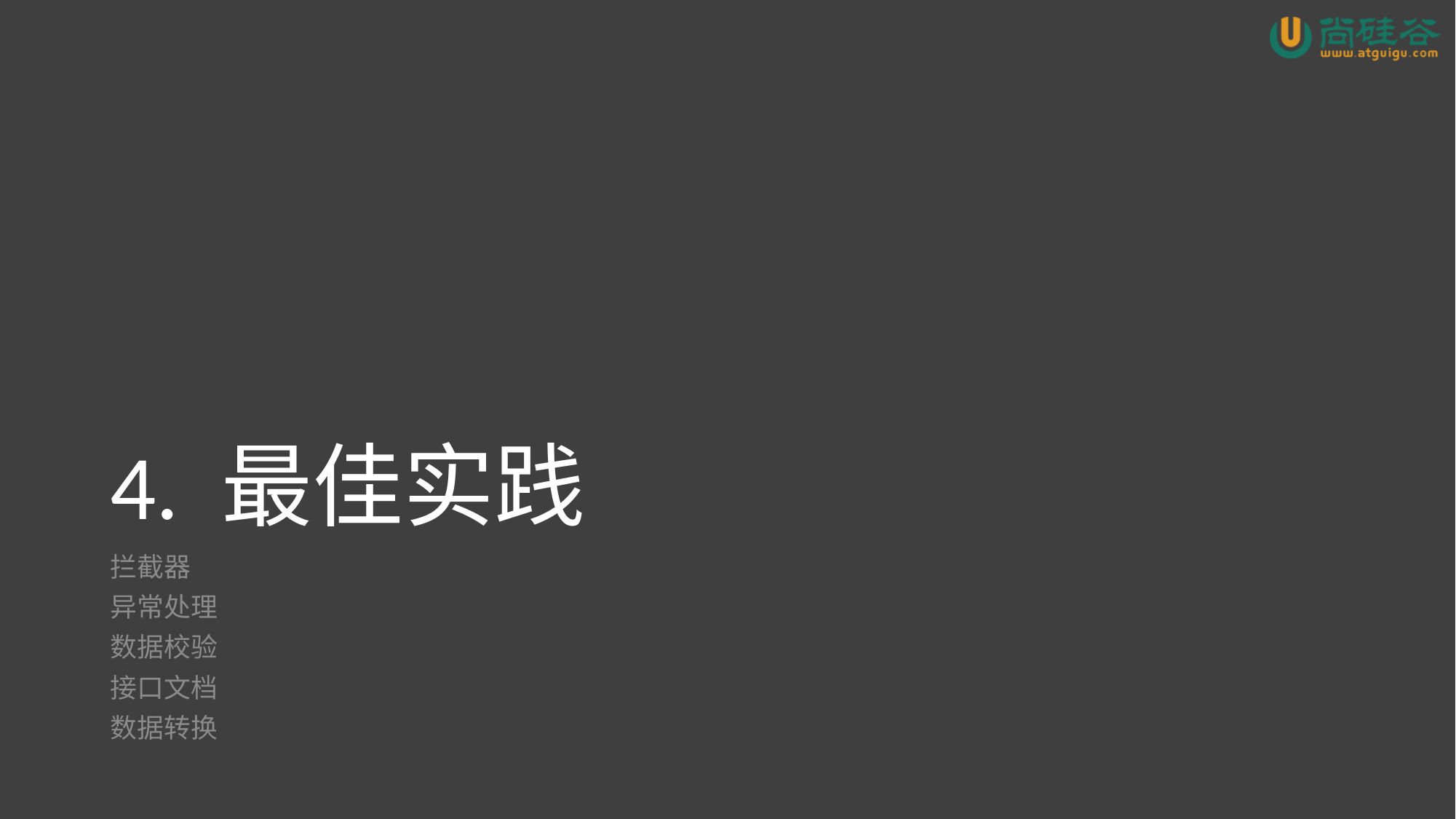

# 4. 最佳实践
拦截器
异常处理
数据校验
接口文档
数据转换